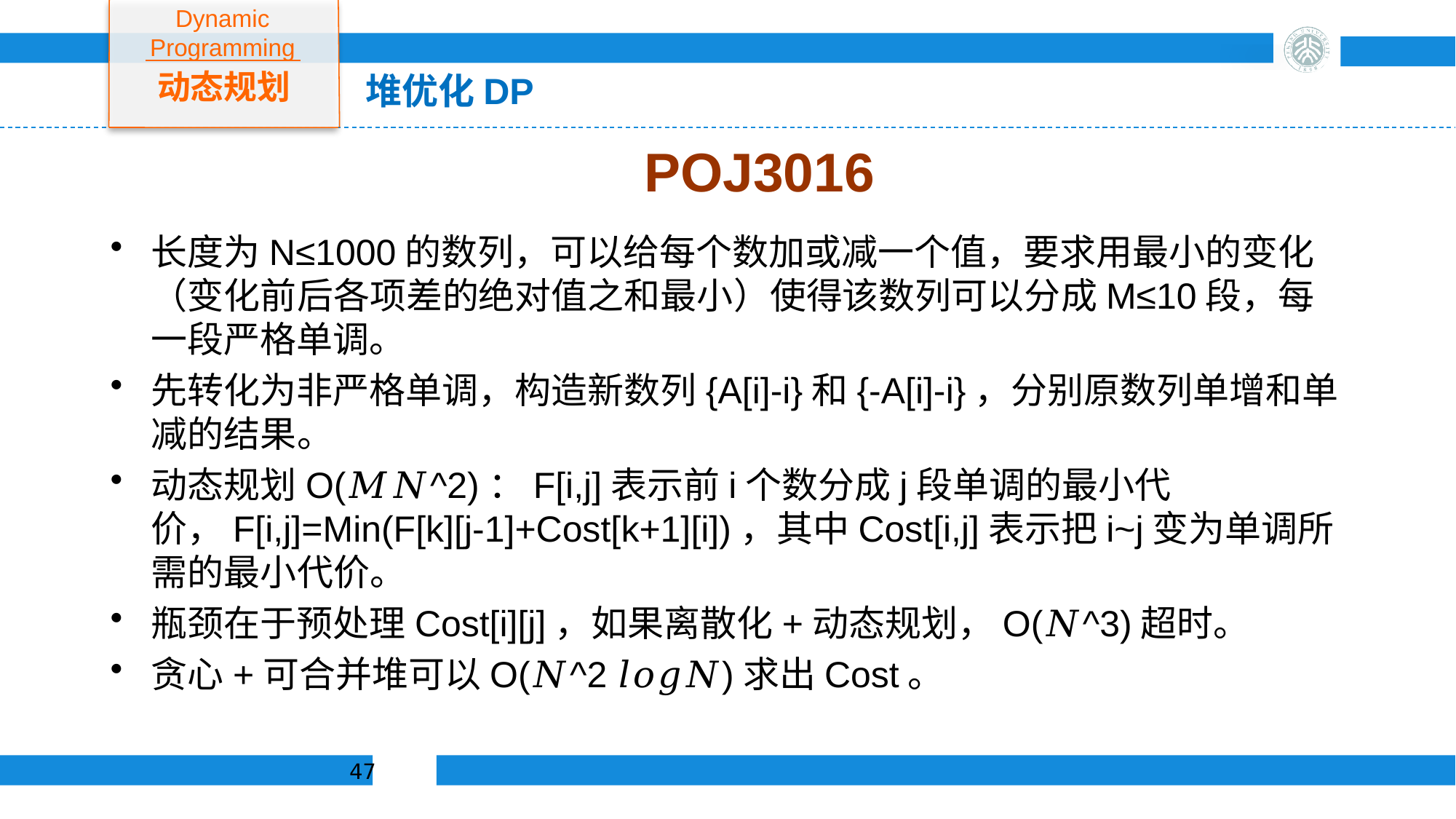

Dynamic Programming
动态规划
堆优化DP
# POJ3016
长度为N≤1000的数列，可以给每个数加或减一个值，要求用最小的变化（变化前后各项差的绝对值之和最小）使得该数列可以分成M≤10段，每一段严格单调。
先转化为非严格单调，构造新数列{A[i]-i}和{-A[i]-i}，分别原数列单增和单减的结果。
动态规划O(𝑀𝑁^2)：F[i,j]表示前i个数分成j段单调的最小代价，F[i,j]=Min(F[k][j-1]+Cost[k+1][i])，其中Cost[i,j]表示把i~j变为单调所需的最小代价。
瓶颈在于预处理Cost[i][j]，如果离散化+动态规划，O(𝑁^3)超时。
贪心+可合并堆可以O(𝑁^2 𝑙𝑜𝑔𝑁)求出Cost。